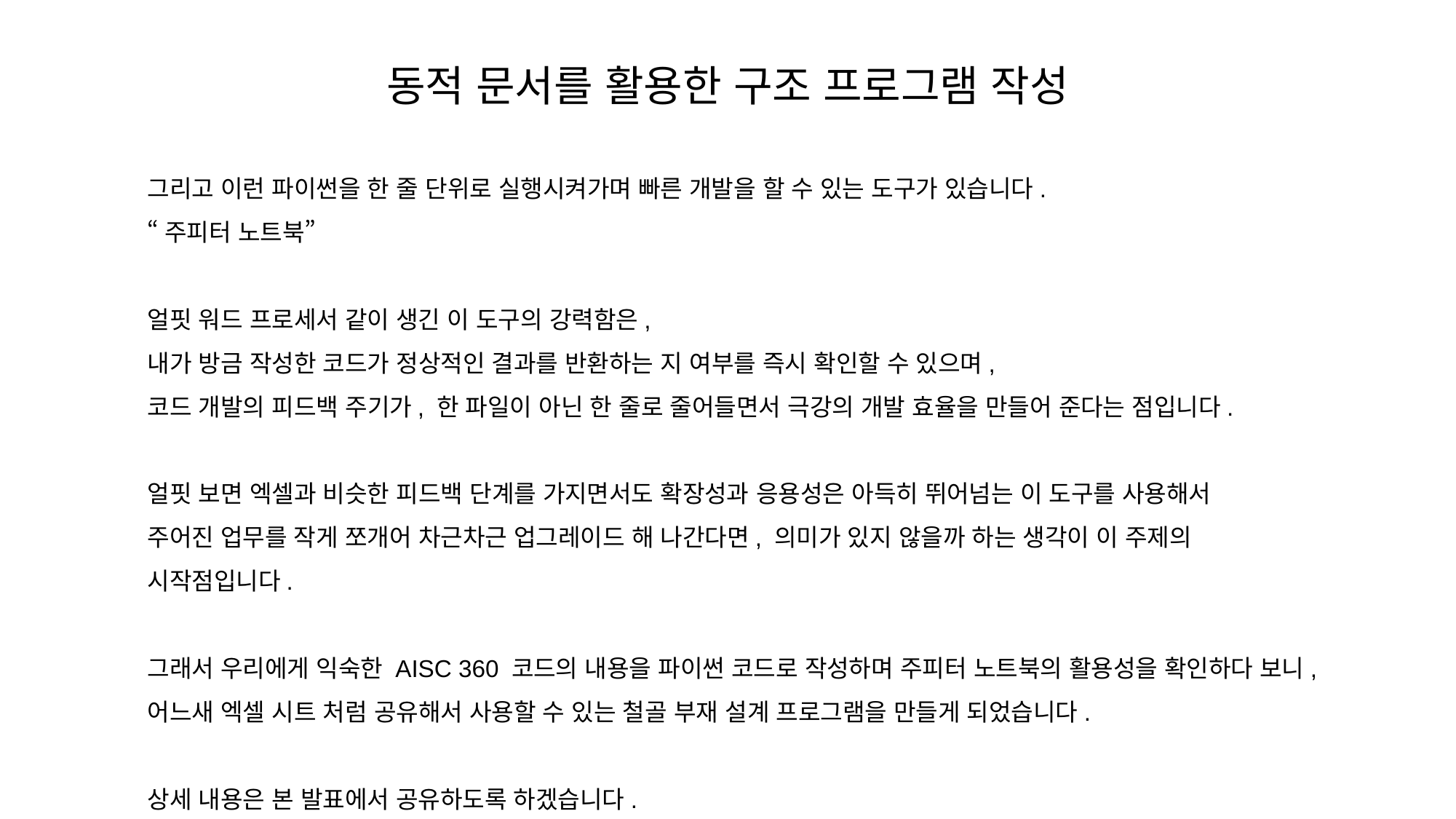

동적 문서를 활용한 구조 프로그램 작성
그리고 이런 파이썬을 한 줄 단위로 실행시켜가며 빠른 개발을 할 수 있는 도구가 있습니다.
“주피터 노트북”

얼핏 워드 프로세서 같이 생긴 이 도구의 강력함은,
내가 방금 작성한 코드가 정상적인 결과를 반환하는 지 여부를 즉시 확인할 수 있으며,
코드 개발의 피드백 주기가, 한 파일이 아닌 한 줄로 줄어들면서 극강의 개발 효율을 만들어 준다는 점입니다.

얼핏 보면 엑셀과 비슷한 피드백 단계를 가지면서도 확장성과 응용성은 아득히 뛰어넘는 이 도구를 사용해서
주어진 업무를 작게 쪼개어 차근차근 업그레이드 해 나간다면, 의미가 있지 않을까 하는 생각이 이 주제의 시작점입니다.

그래서 우리에게 익숙한 AISC 360 코드의 내용을 파이썬 코드로 작성하며 주피터 노트북의 활용성을 확인하다 보니,
어느새 엑셀 시트 처럼 공유해서 사용할 수 있는 철골 부재 설계 프로그램을 만들게 되었습니다.

상세 내용은 본 발표에서 공유하도록 하겠습니다.